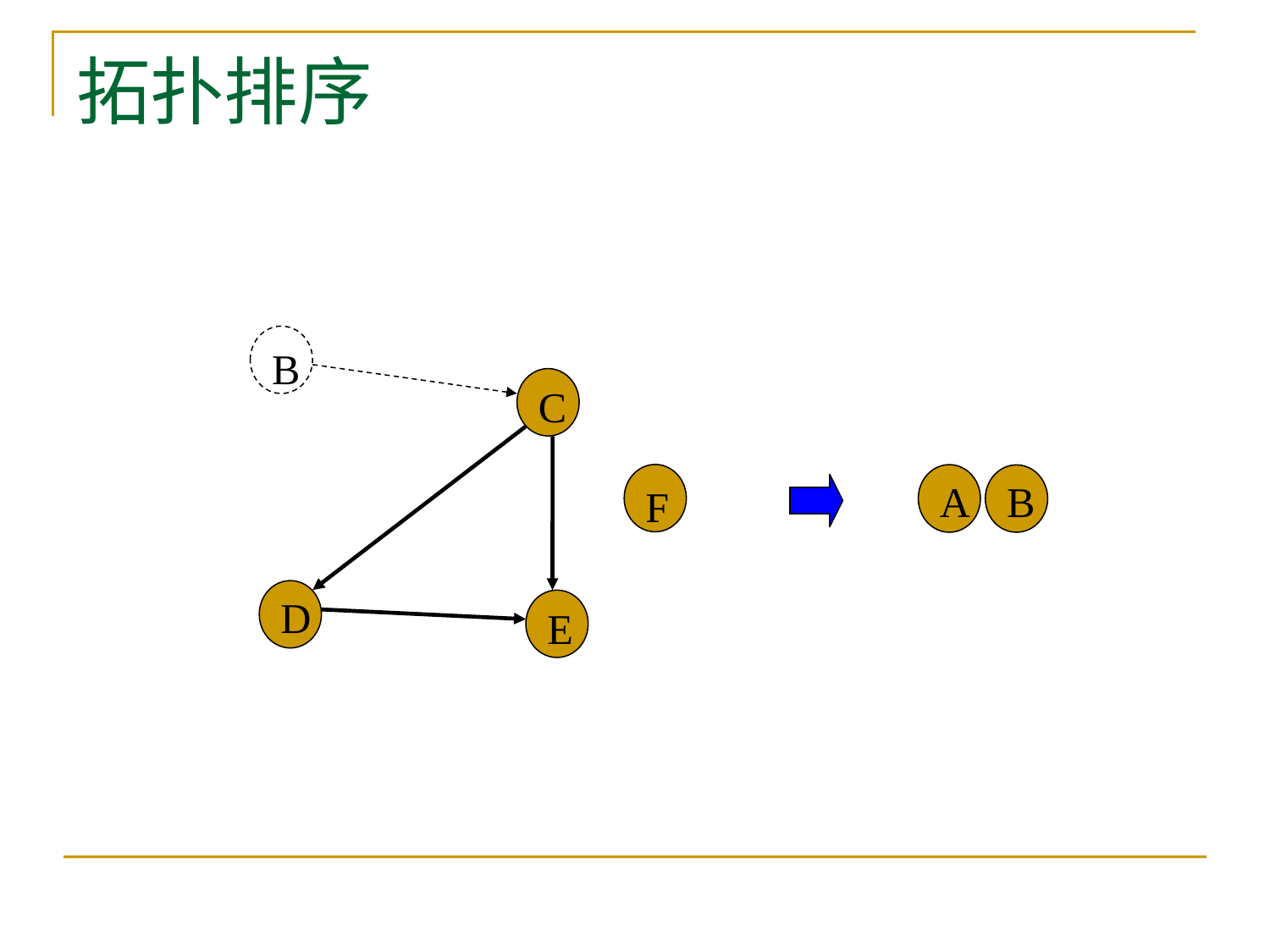

# 拓扑排序

B

C

A
B
F

D

E